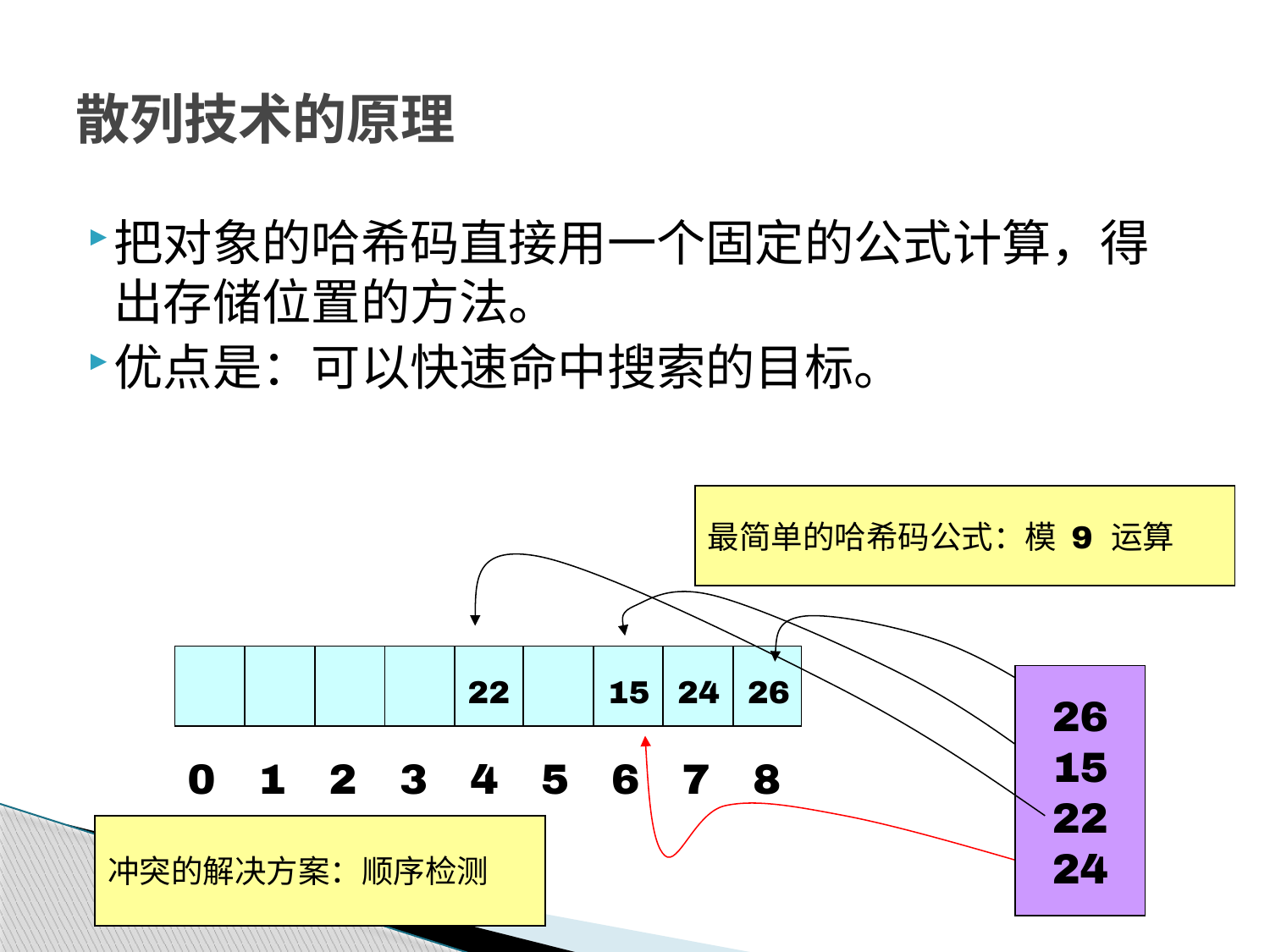

# 散列技术的原理
把对象的哈希码直接用一个固定的公式计算，得出存储位置的方法。
优点是：可以快速命中搜索的目标。
最简单的哈希码公式：模 9 运算

22
15
24
26
26
15
22
24

0   1   2   3   4   5   6   7   8
冲突的解决方案：顺序检测